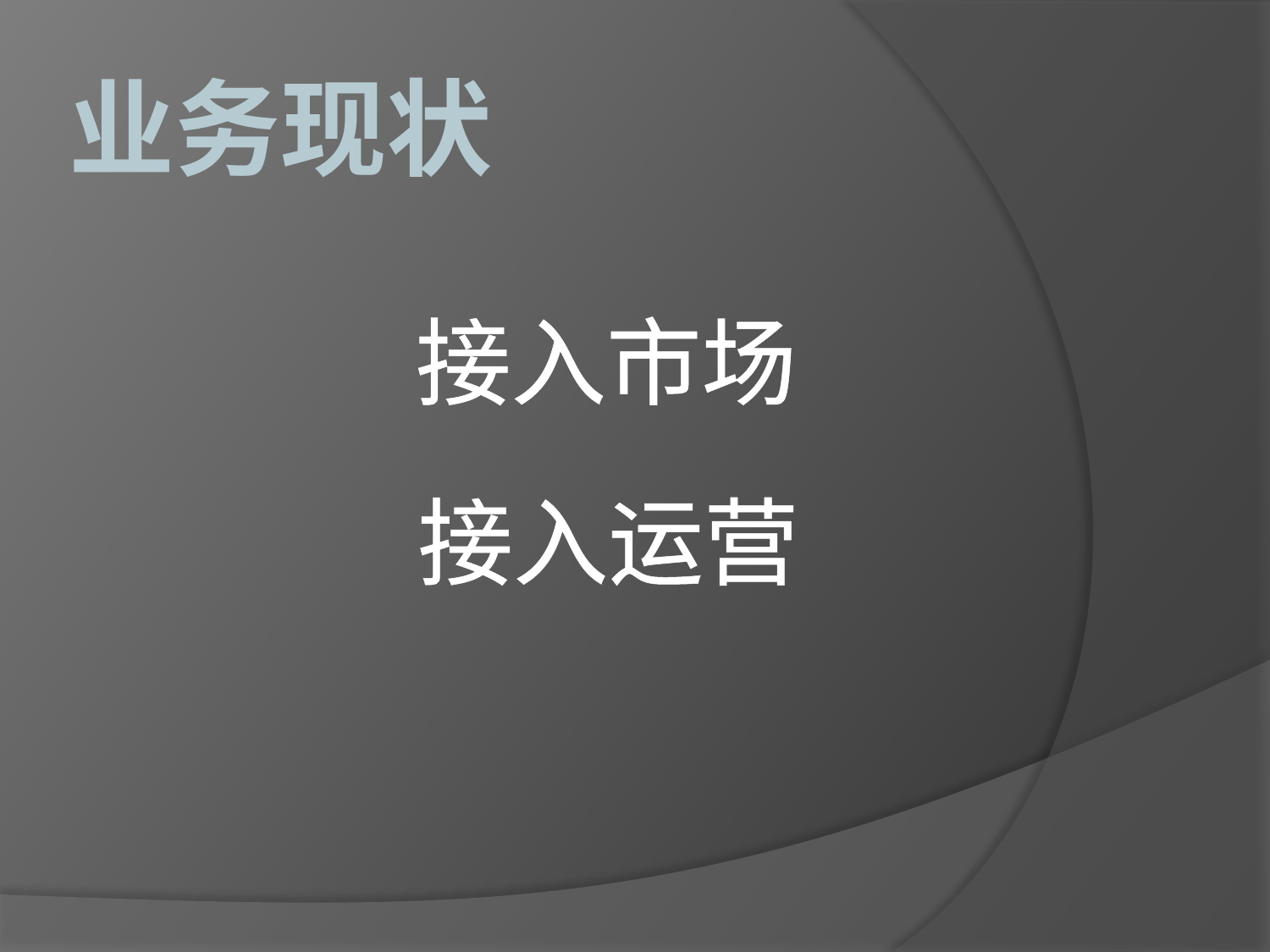

业务现状
点击添加文本
接入市场
点击添加文本
接入运营
点击添加文本
点击添加文本